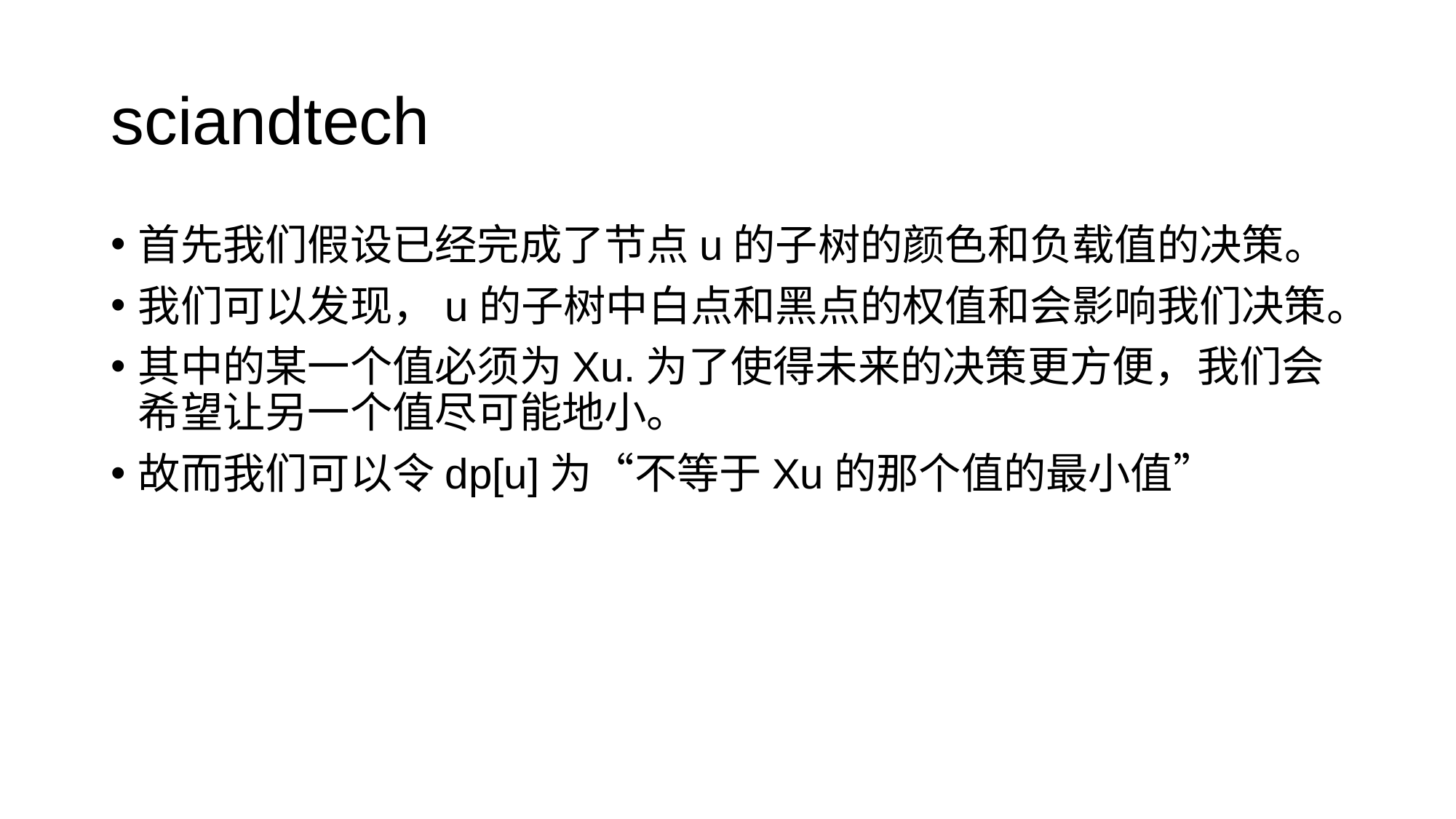

# sciandtech
首先我们假设已经完成了节点u的子树的颜色和负载值的决策。
我们可以发现，u的子树中白点和黑点的权值和会影响我们决策。
其中的某一个值必须为Xu.为了使得未来的决策更方便，我们会希望让另一个值尽可能地小。
故而我们可以令dp[u]为“不等于Xu的那个值的最小值”